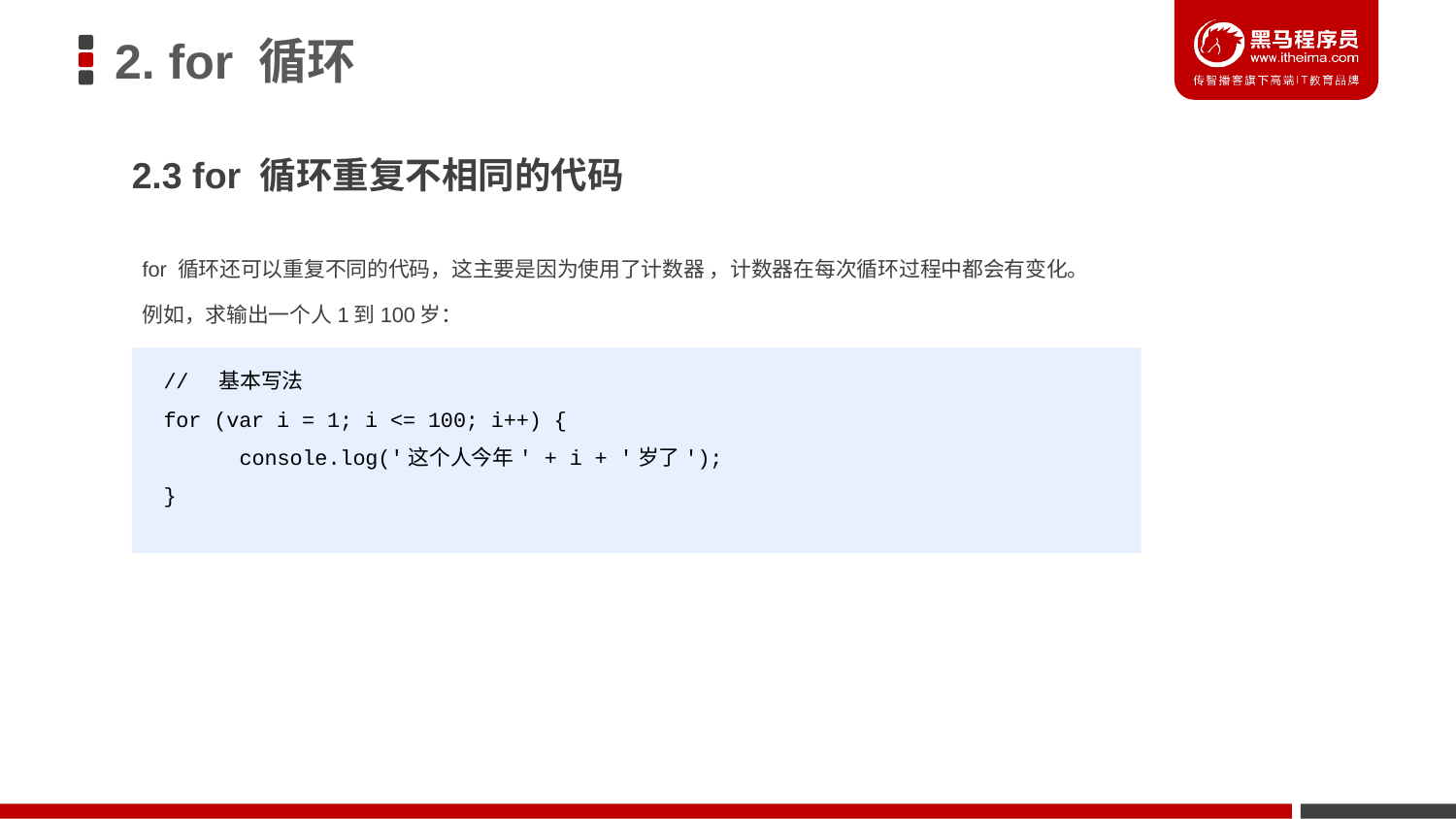

# 2. for 循环
2.3 for 循环重复不相同的代码
for 循环还可以重复不同的代码，这主要是因为使用了计数器 ，计数器在每次循环过程中都会有变化。
例如，求输出一个人1到100岁：
//  基本写法
for (var i = 1; i <= 100; i++) {
      console.log('这个人今年' + i + '岁了');
}